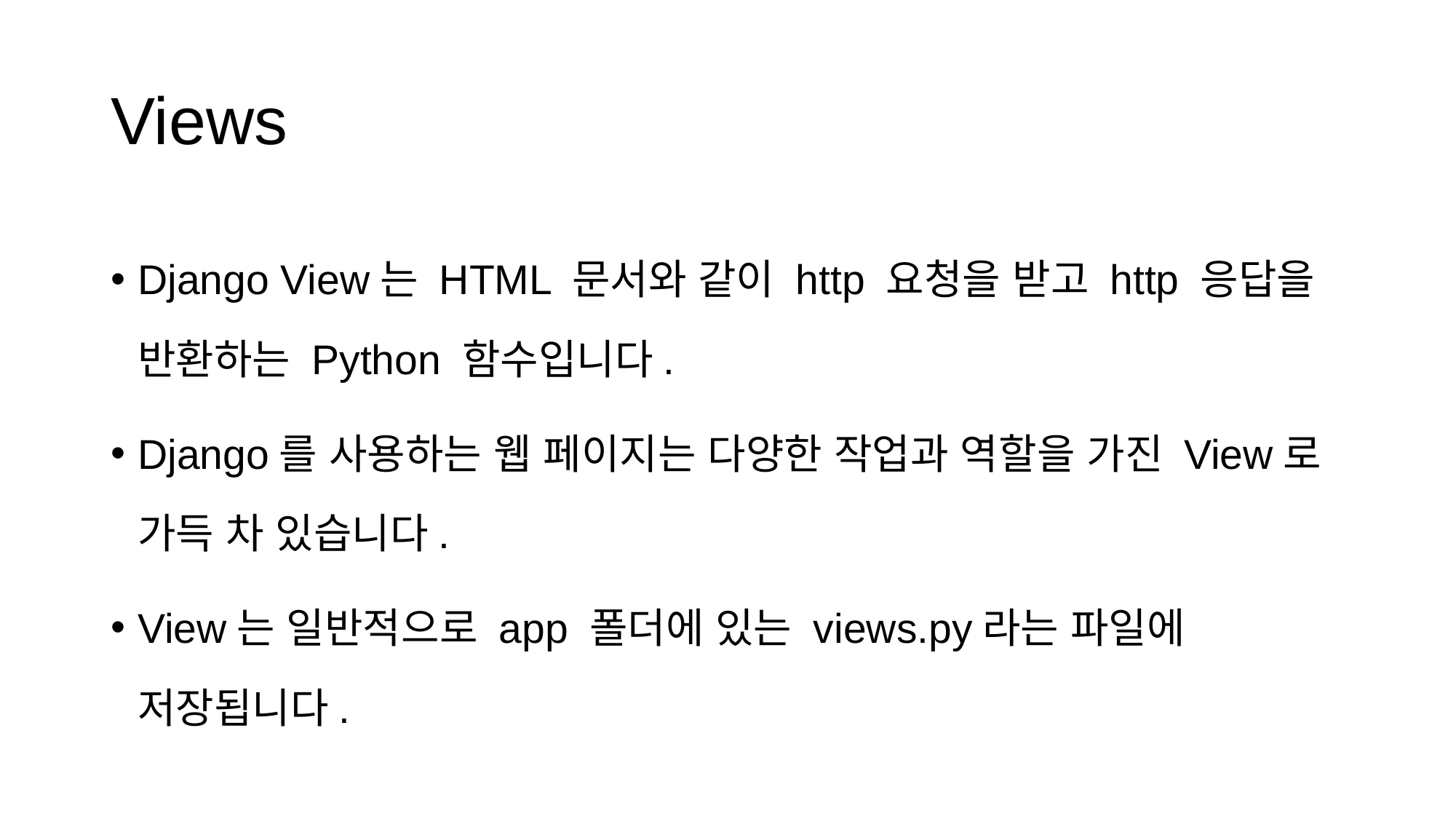

# Views
Django View는 HTML 문서와 같이 http 요청을 받고 http 응답을 반환하는 Python 함수입니다.
Django를 사용하는 웹 페이지는 다양한 작업과 역할을 가진 View로 가득 차 있습니다.
View는 일반적으로 app 폴더에 있는 views.py라는 파일에 저장됩니다.